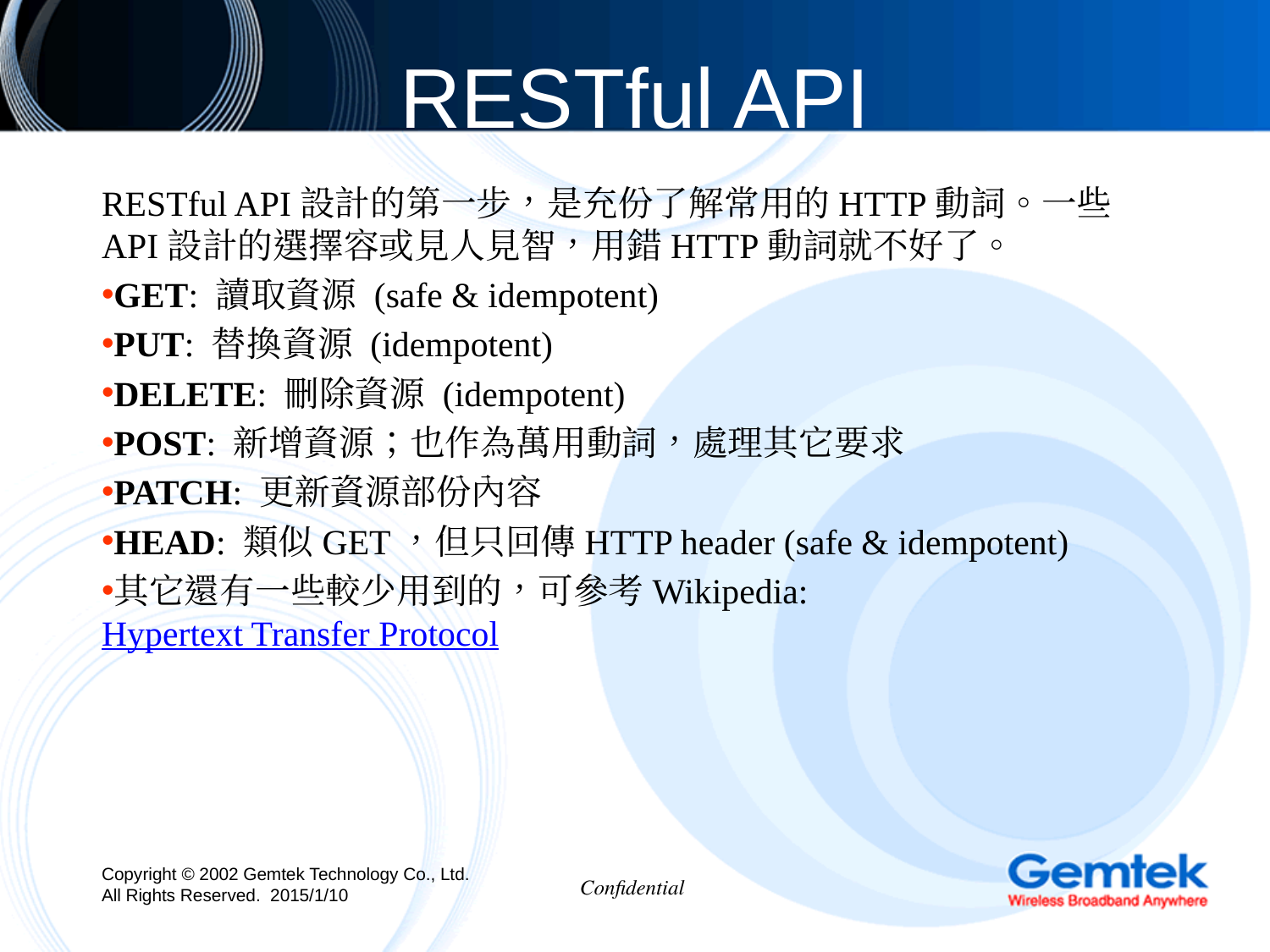

# RESTful API
RESTful API設計的第一步，是充份了解常用的HTTP動詞。一些API設計的選擇容或見人見智，用錯HTTP動詞就不好了。
GET: 讀取資源 (safe & idempotent)
PUT: 替換資源 (idempotent)
DELETE: 刪除資源 (idempotent)
POST: 新增資源；也作為萬用動詞，處理其它要求
PATCH: 更新資源部份內容
HEAD: 類似GET，但只回傳HTTP header (safe & idempotent)
其它還有一些較少用到的，可參考Wikipedia: Hypertext Transfer Protocol